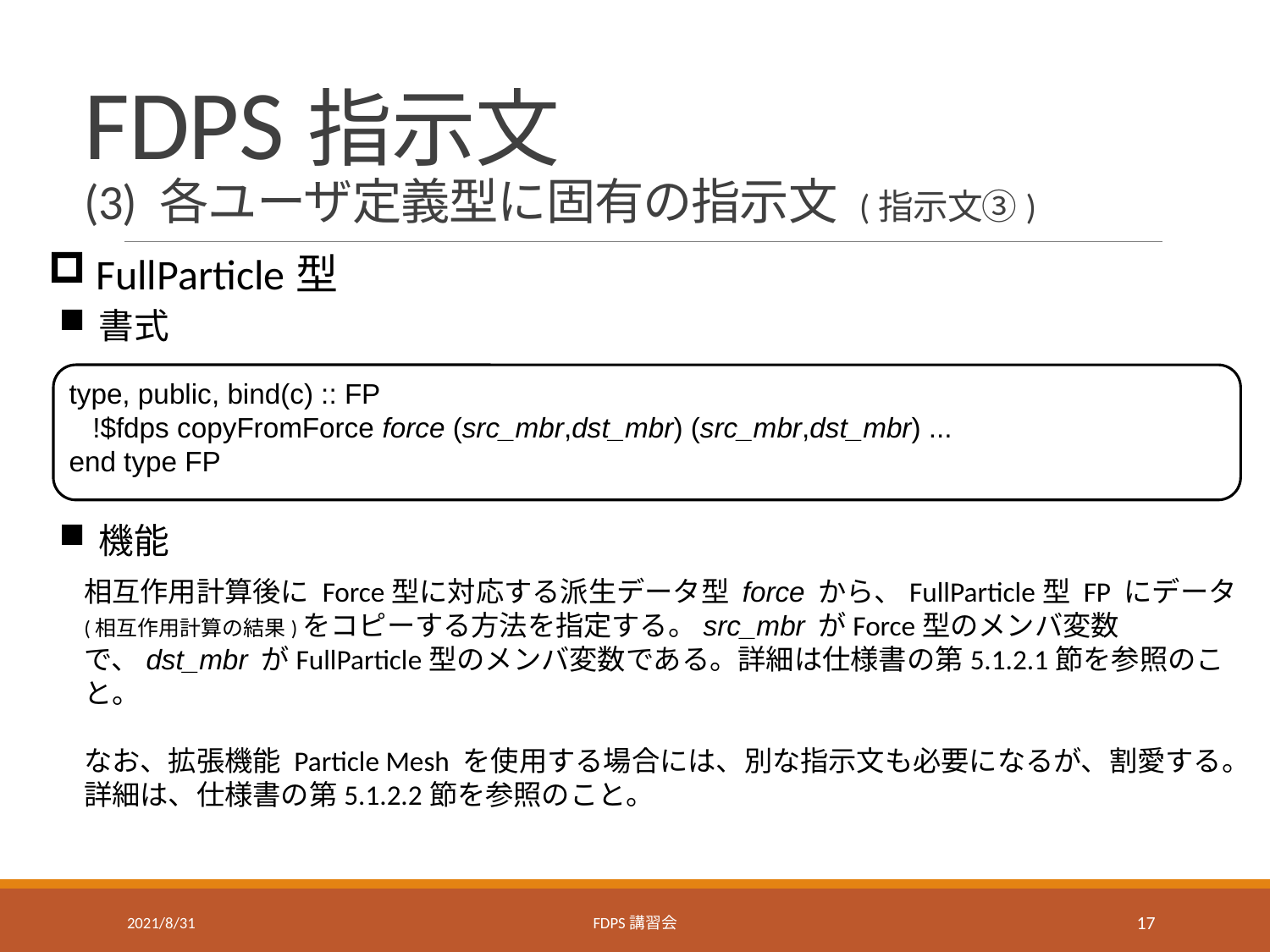

# FDPS指示文 (3) 各ユーザ定義型に固有の指示文 (指示文③)
FullParticle型
書式

type, public, bind(c) :: FP
   !$fdps copyFromForce force (src_mbr,dst_mbr) (src_mbr,dst_mbr) ...
end type FP
機能
相互作用計算後に Force型に対応する派生データ型 force から、FullParticle型 FP にデータ(相互作用計算の結果)をコピーする方法を指定する。src_mbr がForce型のメンバ変数で、dst_mbr がFullParticle型のメンバ変数である。詳細は仕様書の第5.1.2.1節を参照のこと。

なお、拡張機能 Particle Mesh を使用する場合には、別な指示文も必要になるが、割愛する。詳細は、仕様書の第5.1.2.2節を参照のこと。
2021/8/31
FDPS講習会
17